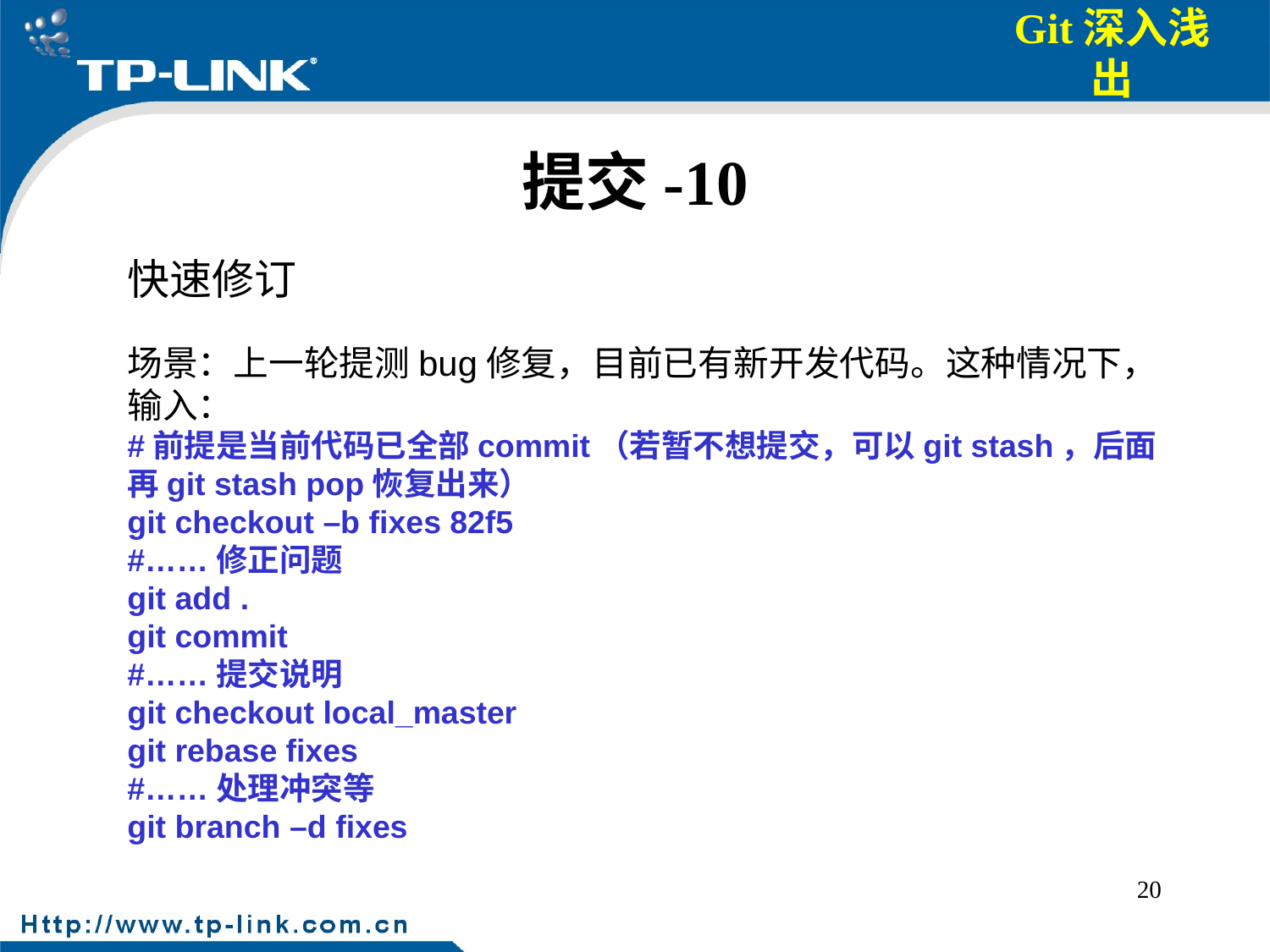

# 提交-10
快速修订

场景：上一轮提测bug修复，目前已有新开发代码。这种情况下，输入：
#前提是当前代码已全部commit（若暂不想提交，可以git stash，后面再git stash pop恢复出来）
git checkout –b fixes 82f5
#……修正问题
git add .
git commit
#……提交说明
git checkout local_master
git rebase fixes
#……处理冲突等
git branch –d fixes

20